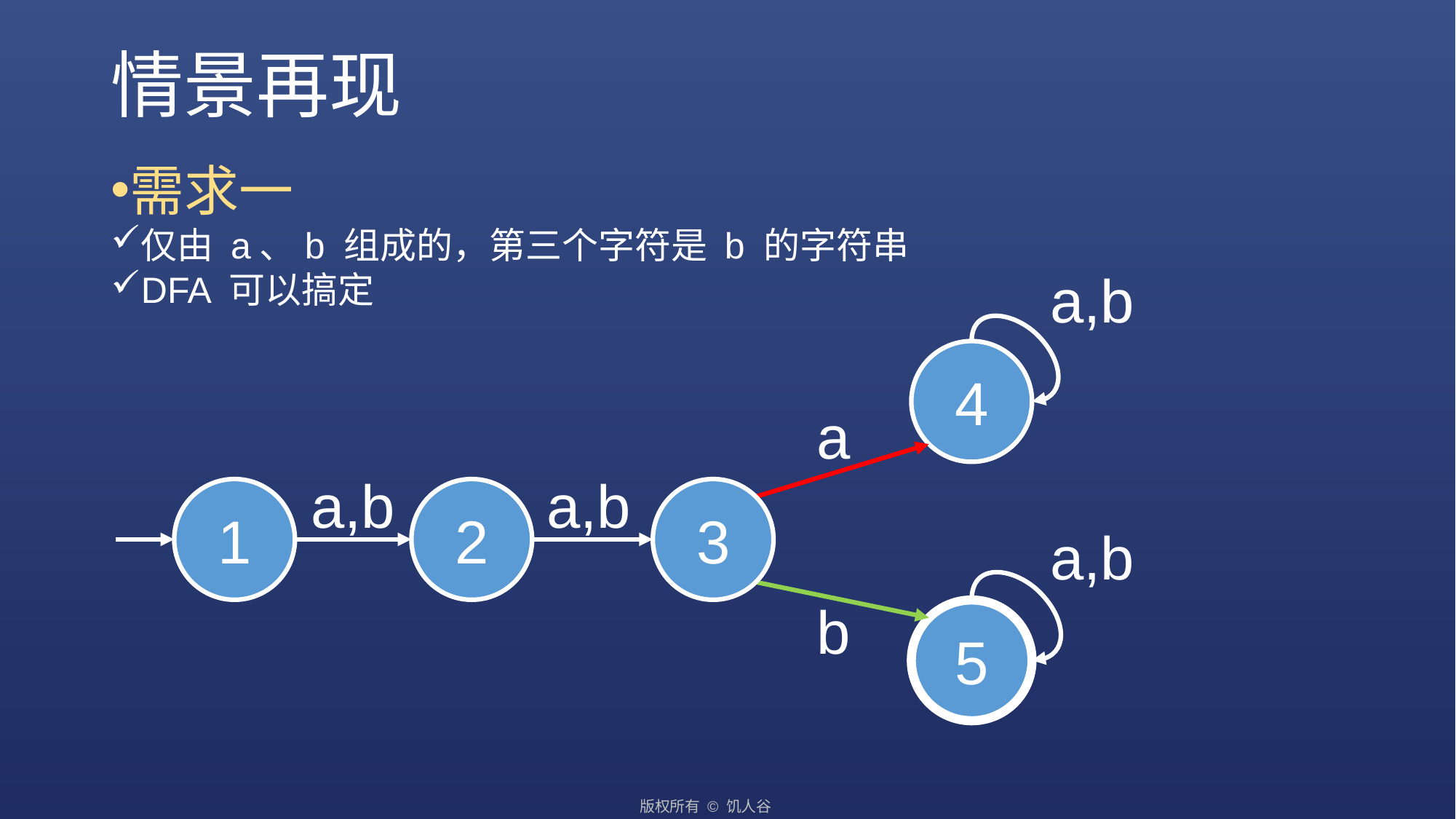

# 情景再现
需求一
仅由 a、b 组成的，第三个字符是 b 的字符串
DFA 可以搞定
a,b
4
a
a,b
a,b
1
2
3
a,b
b
5